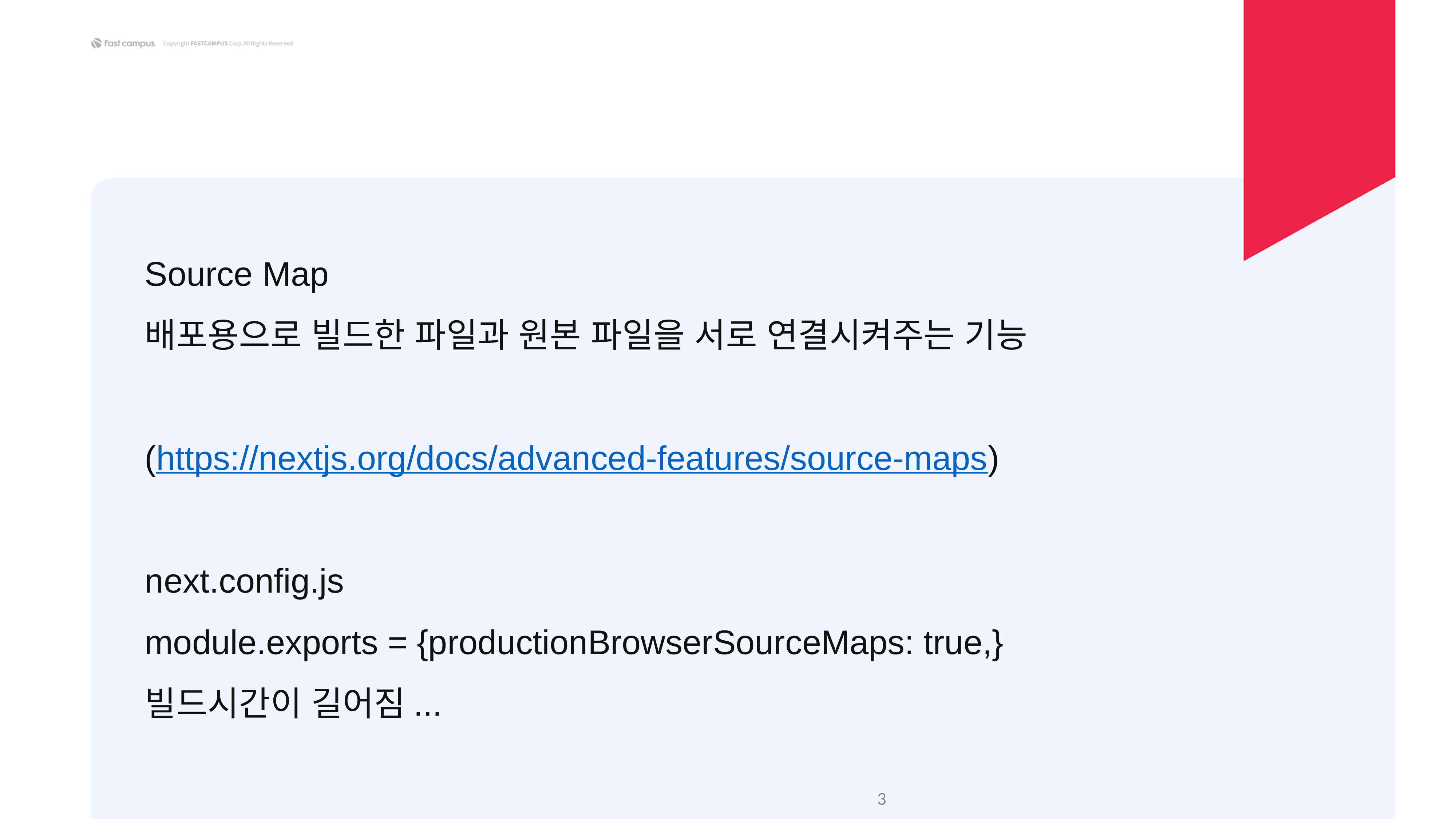

Source Map
배포용으로 빌드한 파일과 원본 파일을 서로 연결시켜주는 기능

(https://nextjs.org/docs/advanced-features/source-maps)

next.config.js
module.exports = {productionBrowserSourceMaps: true,}
빌드시간이 길어짐...

3